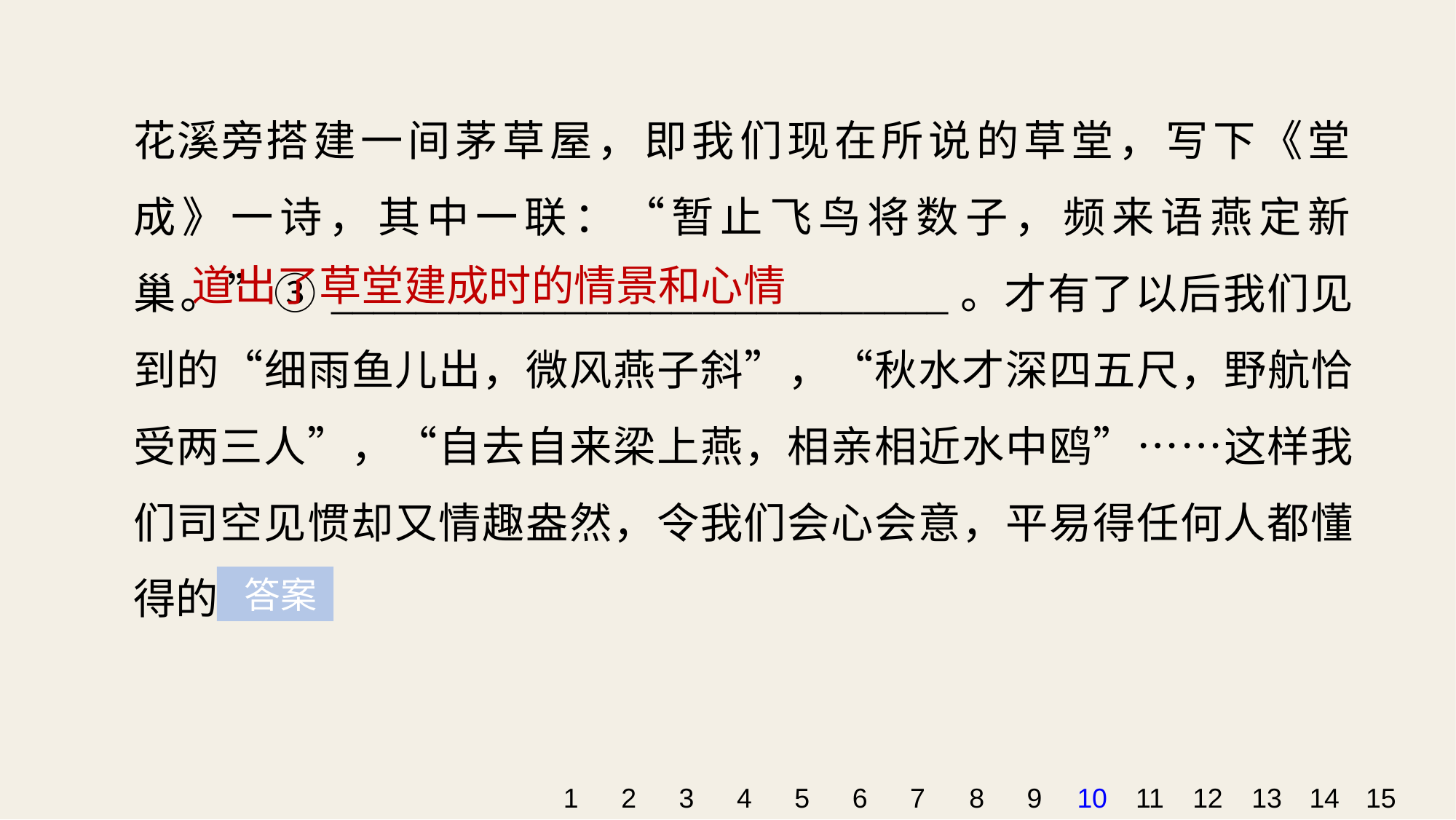

花溪旁搭建一间茅草屋，即我们现在所说的草堂，写下《堂成》一诗，其中一联：“暂止飞鸟将数子，频来语燕定新巢。”③_____________________________。才有了以后我们见到的“细雨鱼儿出，微风燕子斜”，“秋水才深四五尺，野航恰受两三人”，“自去自来梁上燕，相亲相近水中鸥”……这样我们司空见惯却又情趣盎然，令我们会心会意，平易得任何人都懂得的诗句。
道出了草堂建成时的情景和心情
 答案
1
2
3
4
5
6
7
8
9
10
11
12
13
14
15